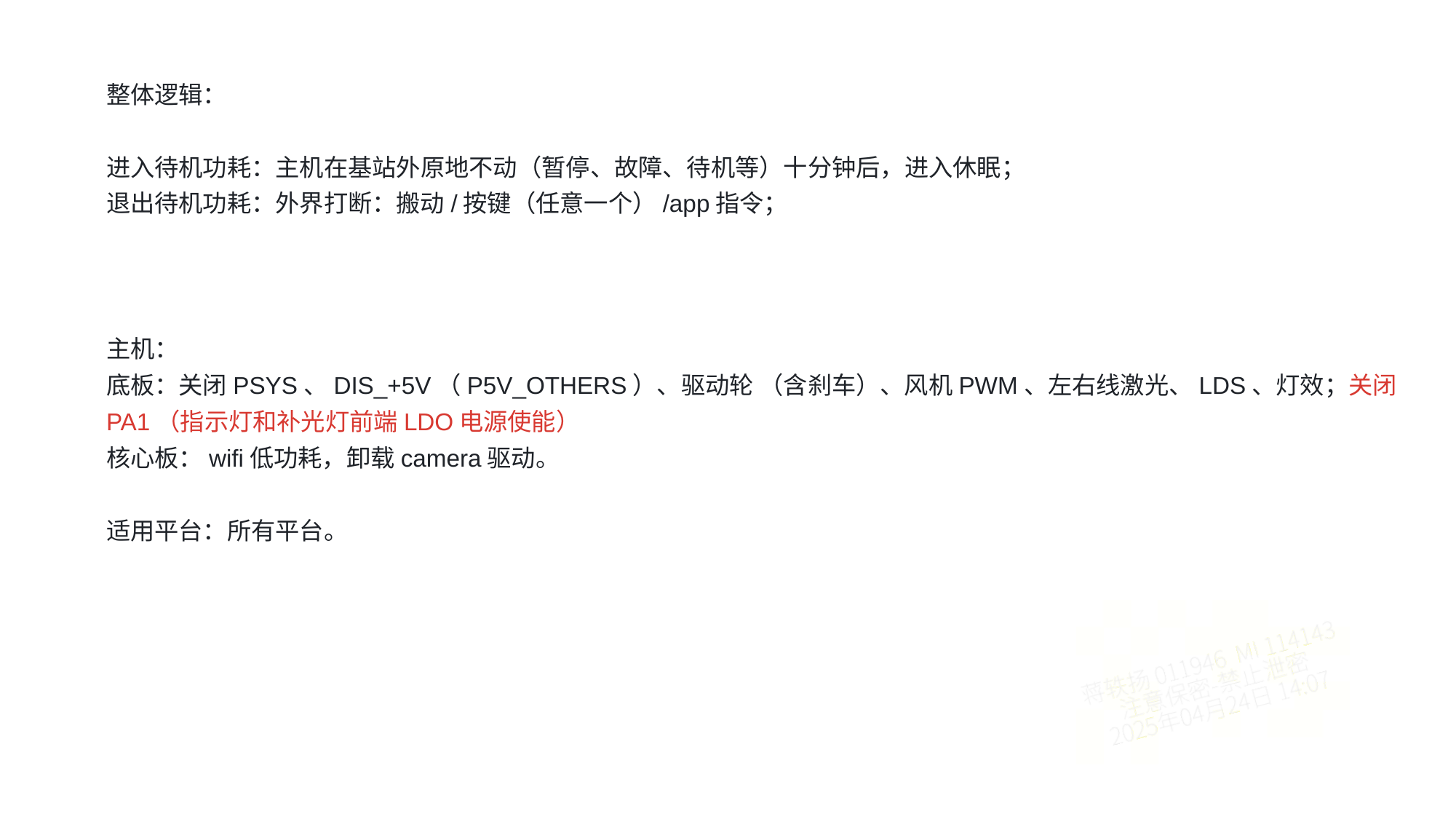

整体逻辑：

进入待机功耗：主机在基站外原地不动（暂停、故障、待机等）十分钟后，进入休眠；
退出待机功耗：外界打断：搬动/按键（任意一个）/app指令；

主机：
底板：关闭PSYS、DIS_+5V（P5V_OTHERS）、驱动轮 （含刹车）、风机PWM、左右线激光、LDS、灯效；关闭PA1（指示灯和补光灯前端LDO电源使能）
核心板：wifi低功耗，卸载camera驱动。

适用平台：所有平台。